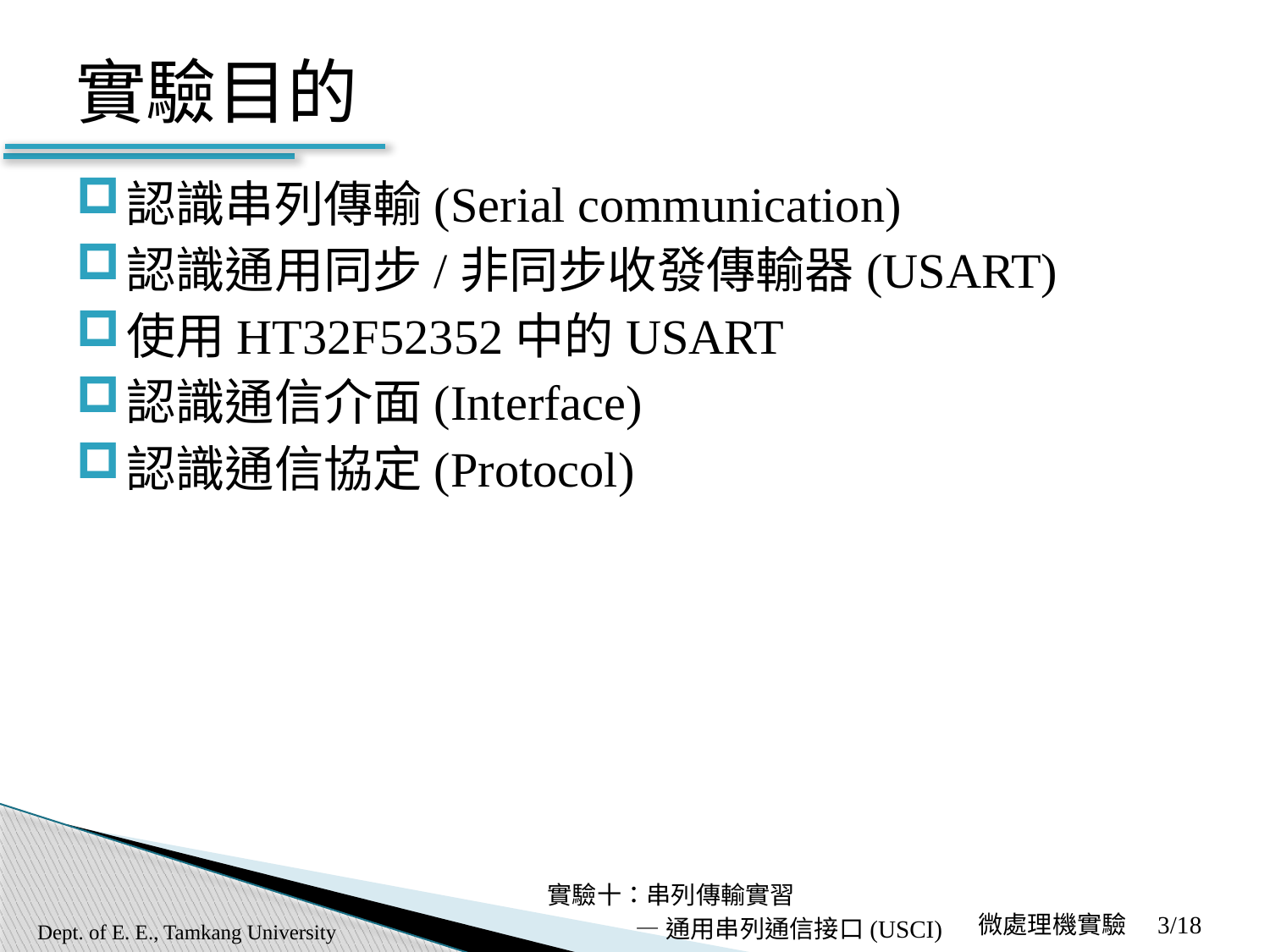

# 實驗目的
認識串列傳輸(Serial communication)
認識通用同步/非同步收發傳輸器(USART)
使用HT32F52352中的USART
認識通信介面(Interface)
認識通信協定(Protocol)